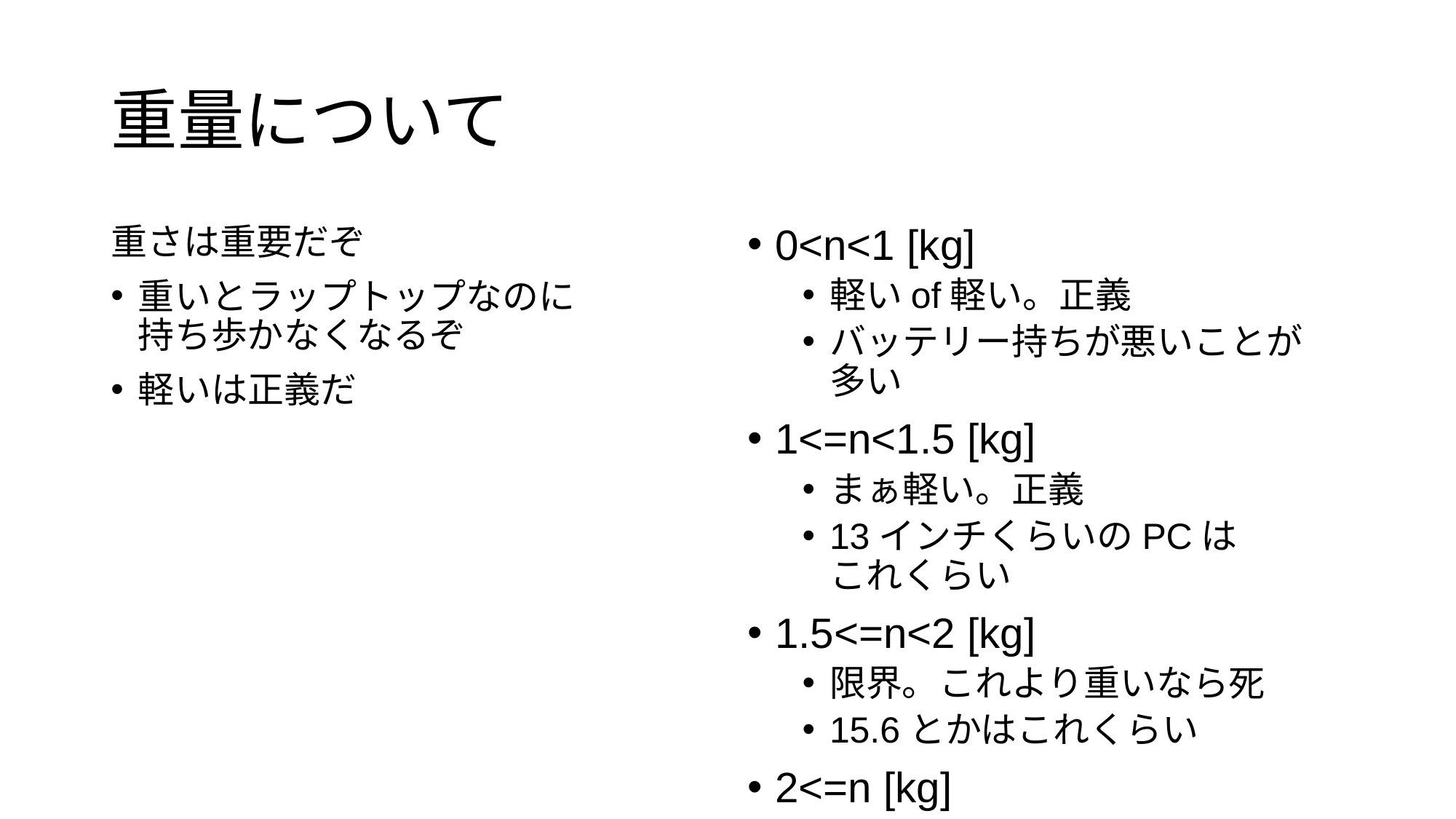

# 重量について
重さは重要だぞ
重いとラップトップなのに
持ち歩かなくなるぞ
軽いは正義だ
0<n<1 [kg]
軽いof軽い。正義
バッテリー持ちが悪いことが
多い
1<=n<1.5 [kg]
まぁ軽い。正義
13インチくらいのPCは
これくらい
1.5<=n<2 [kg]
限界。これより重いなら死
15.6とかはこれくらい
2<=n [kg]
筋トレ道具
義理持ち歩けなくもない
いずれ持ち運ばなくなる